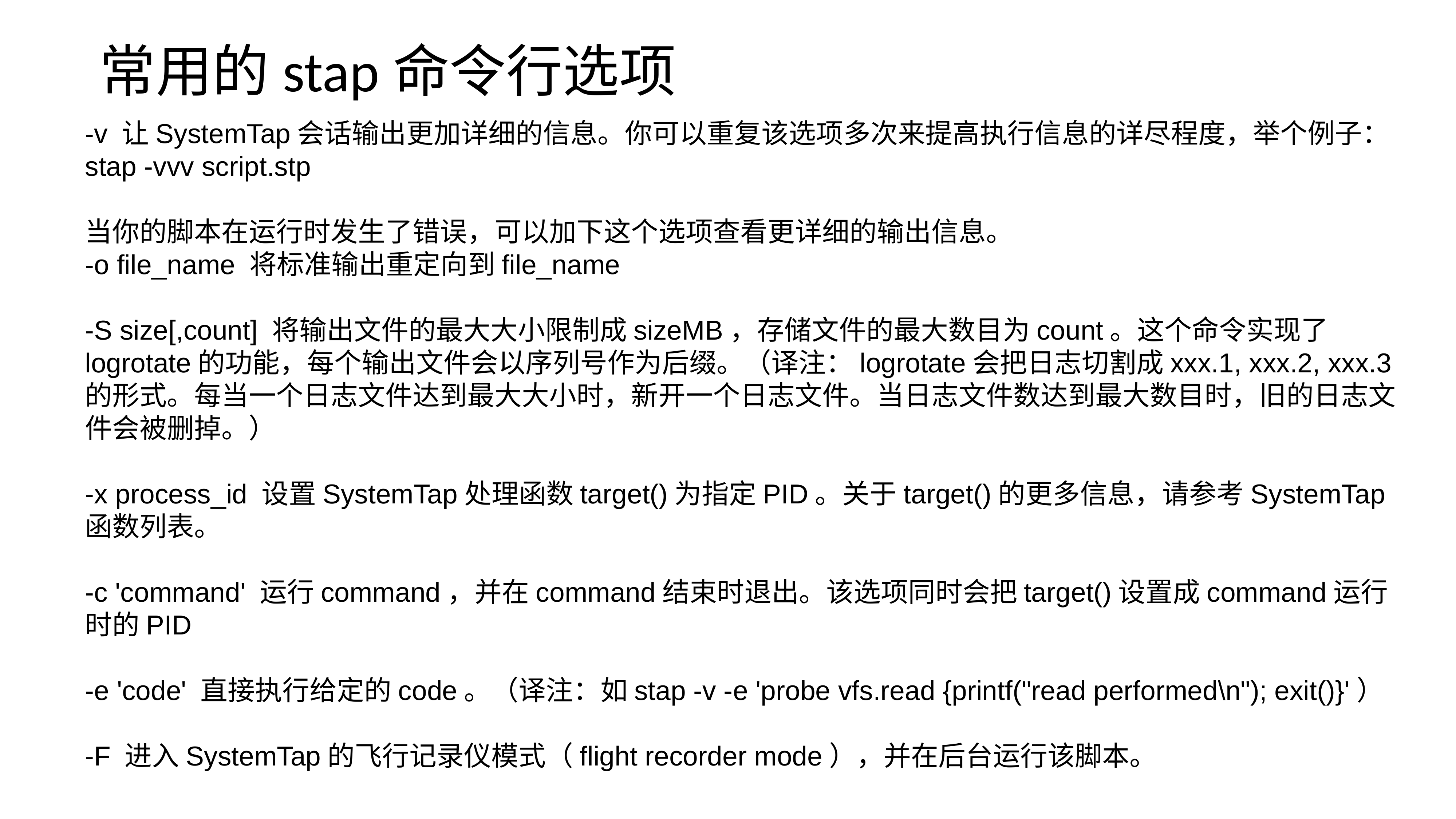

常用的stap命令行选项
-v 让SystemTap会话输出更加详细的信息。你可以重复该选项多次来提高执行信息的详尽程度，举个例子：
stap -vvv script.stp

当你的脚本在运行时发生了错误，可以加下这个选项查看更详细的输出信息。
-o file_name 将标准输出重定向到file_name

-S size[,count] 将输出文件的最大大小限制成sizeMB，存储文件的最大数目为count。这个命令实现了logrotate的功能，每个输出文件会以序列号作为后缀。（译注：logrotate会把日志切割成xxx.1, xxx.2, xxx.3的形式。每当一个日志文件达到最大大小时，新开一个日志文件。当日志文件数达到最大数目时，旧的日志文件会被删掉。）

-x process_id 设置SystemTap处理函数target()为指定PID。关于target()的更多信息，请参考SystemTap函数列表。

-c 'command' 运行command，并在command结束时退出。该选项同时会把target()设置成command运行时的PID

-e 'code' 直接执行给定的code。（译注：如stap -v -e 'probe vfs.read {printf("read performed\n"); exit()}'）

-F 进入SystemTap的飞行记录仪模式（flight recorder mode），并在后台运行该脚本。